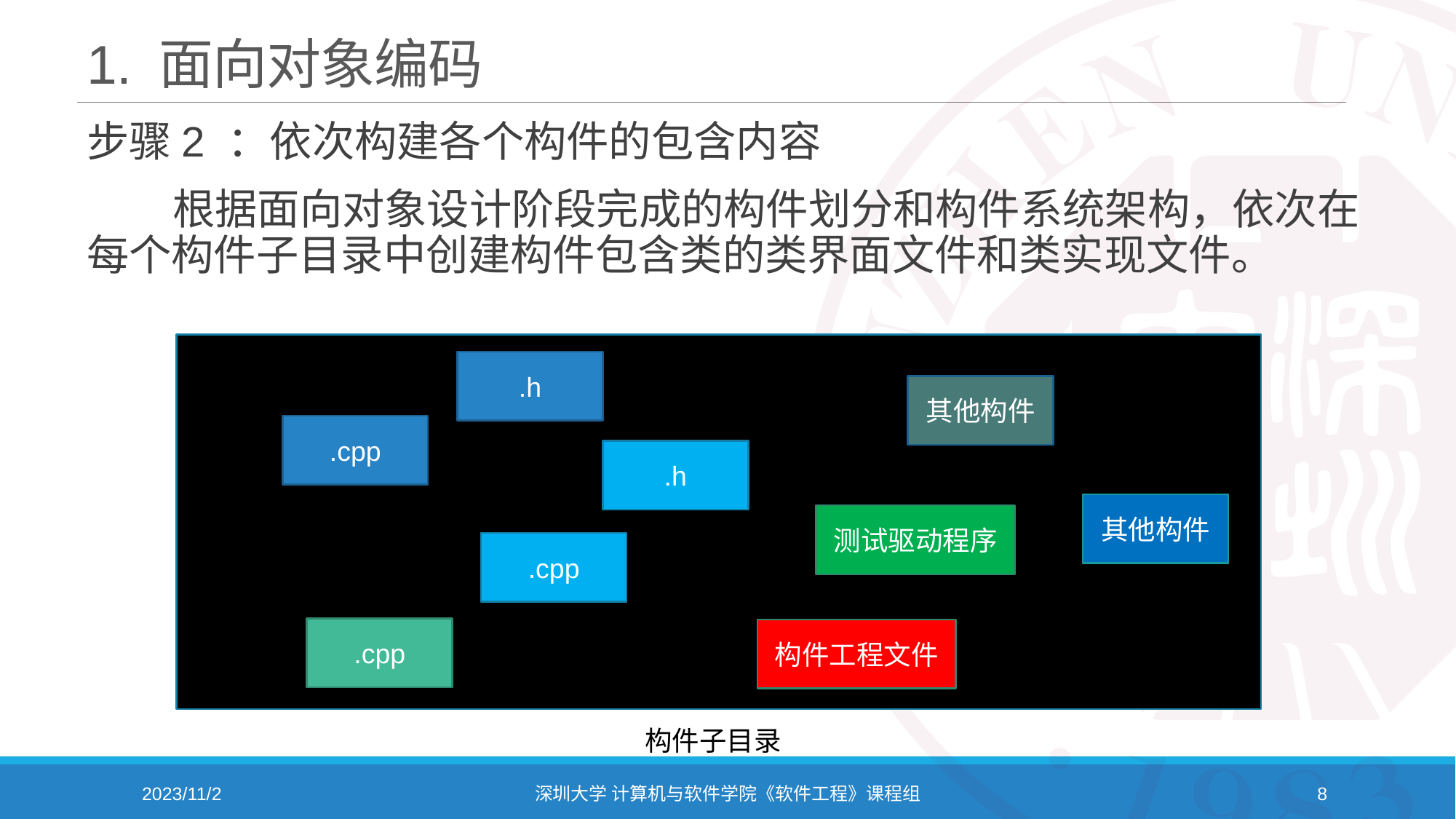

# 1. 面向对象编码
步骤2 ：依次构建各个构件的包含内容
        根据面向对象设计阶段完成的构件划分和构件系统架构，依次在每个构件子目录中创建构件包含类的类界面文件和类实现文件。

.h
其他构件
.cpp
.h
其他构件
测试驱动程序
.cpp
.cpp
构件工程文件
构件子目录
2023/11/2
深圳大学 计算机与软件学院《软件工程》课程组
8